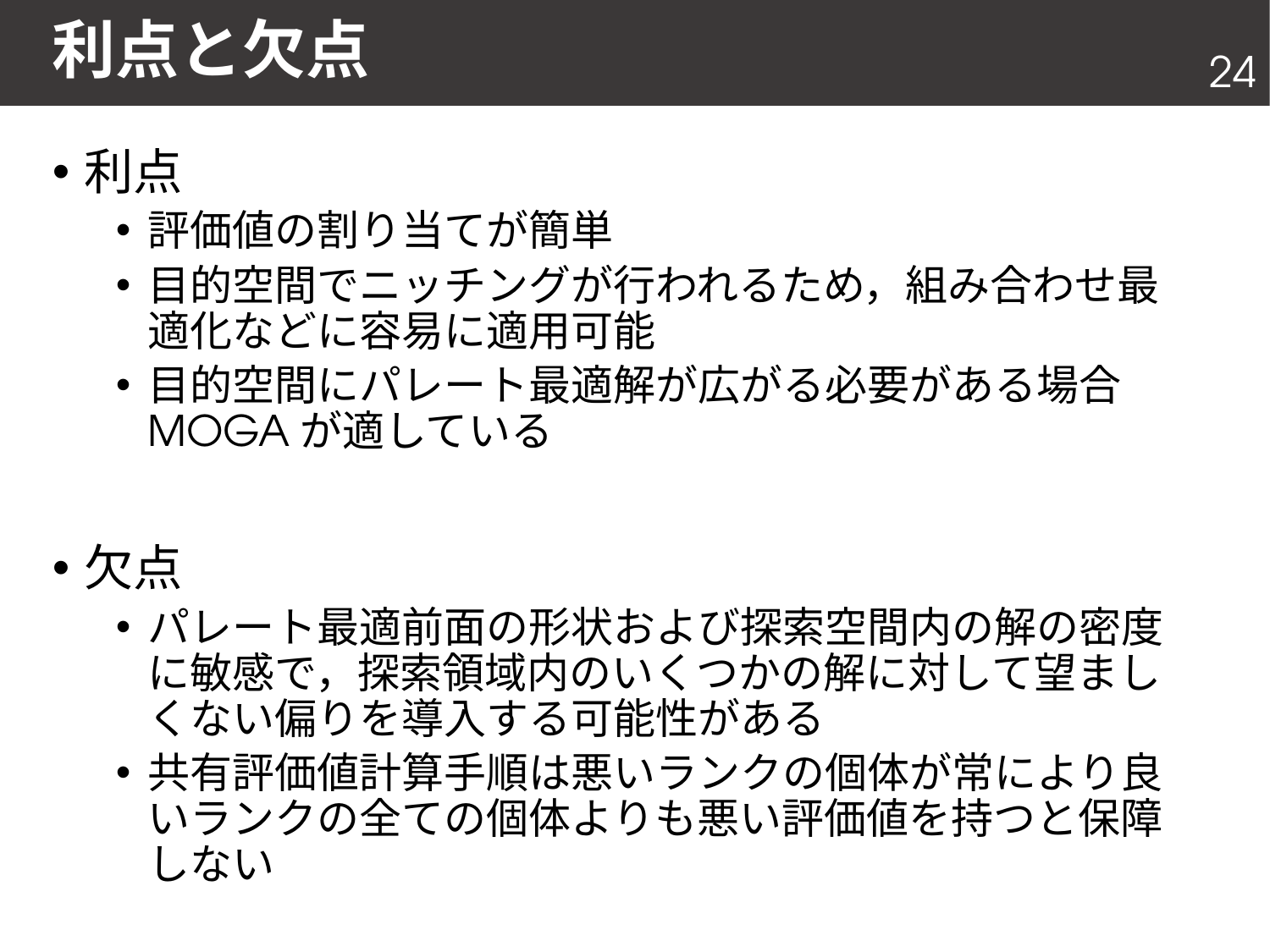

# 利点と欠点
24
利点
評価値の割り当てが簡単
目的空間でニッチングが行われるため，組み合わせ最適化などに容易に適用可能
目的空間にパレート最適解が広がる必要がある場合MOGAが適している

欠点
パレート最適前面の形状および探索空間内の解の密度に敏感で，探索領域内のいくつかの解に対して望ましくない偏りを導入する可能性がある
共有評価値計算手順は悪いランクの個体が常により良いランクの全ての個体よりも悪い評価値を持つと保障しない